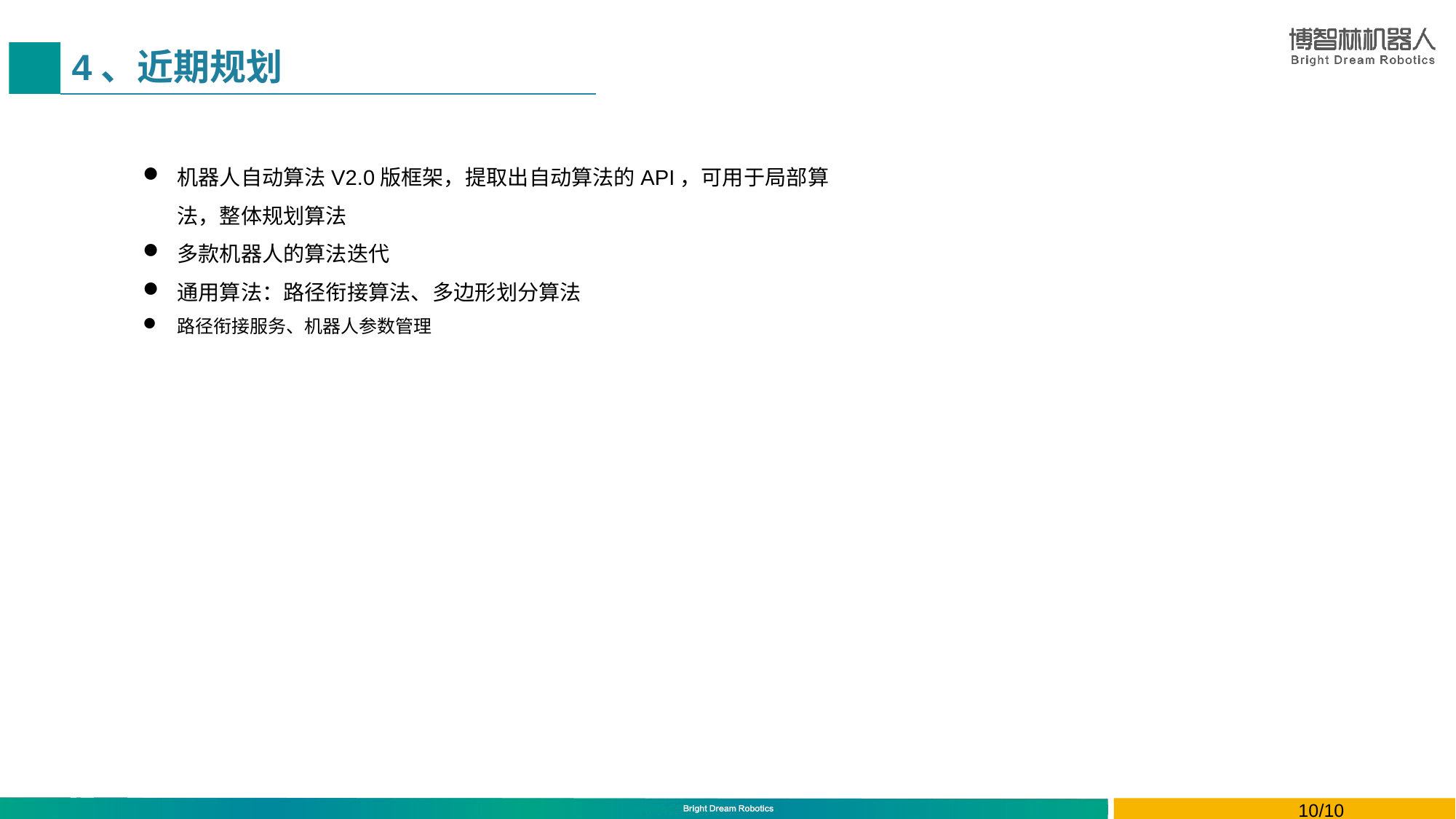

# 4、近期规划
机器人自动算法V2.0版框架，提取出自动算法的API，可用于局部算法，整体规划算法
多款机器人的算法迭代
通用算法：路径衔接算法、多边形划分算法
路径衔接服务、机器人参数管理